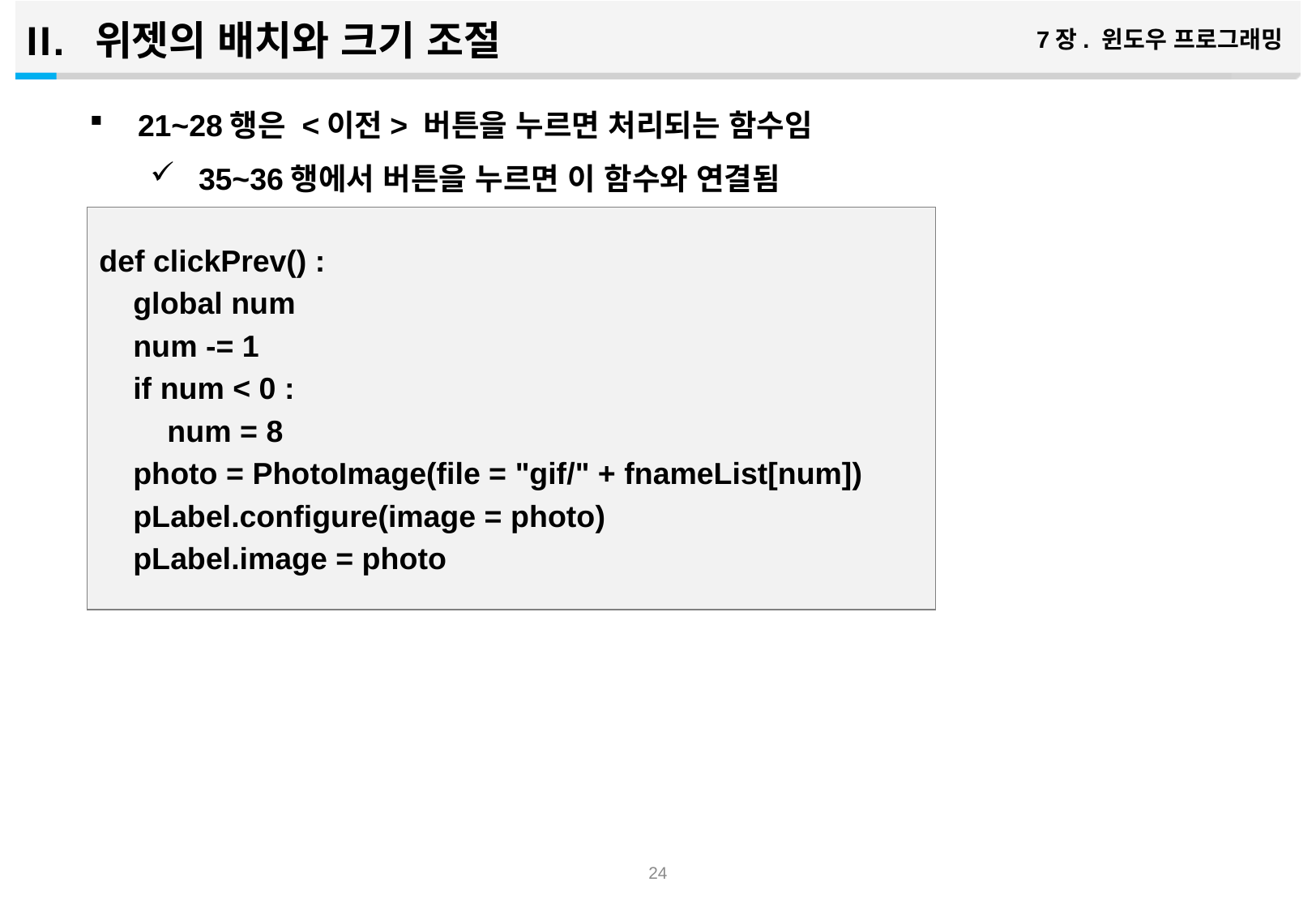

위젯의 배치와 크기 조절
7장. 윈도우 프로그래밍
21~28행은 <이전> 버튼을 누르면 처리되는 함수임
35~36행에서 버튼을 누르면 이 함수와 연결됨

def clickPrev() :
    global num
    num -= 1
    if num < 0 :
        num = 8
    photo = PhotoImage(file = "gif/" + fnameList[num])
    pLabel.configure(image = photo)
    pLabel.image = photo
24